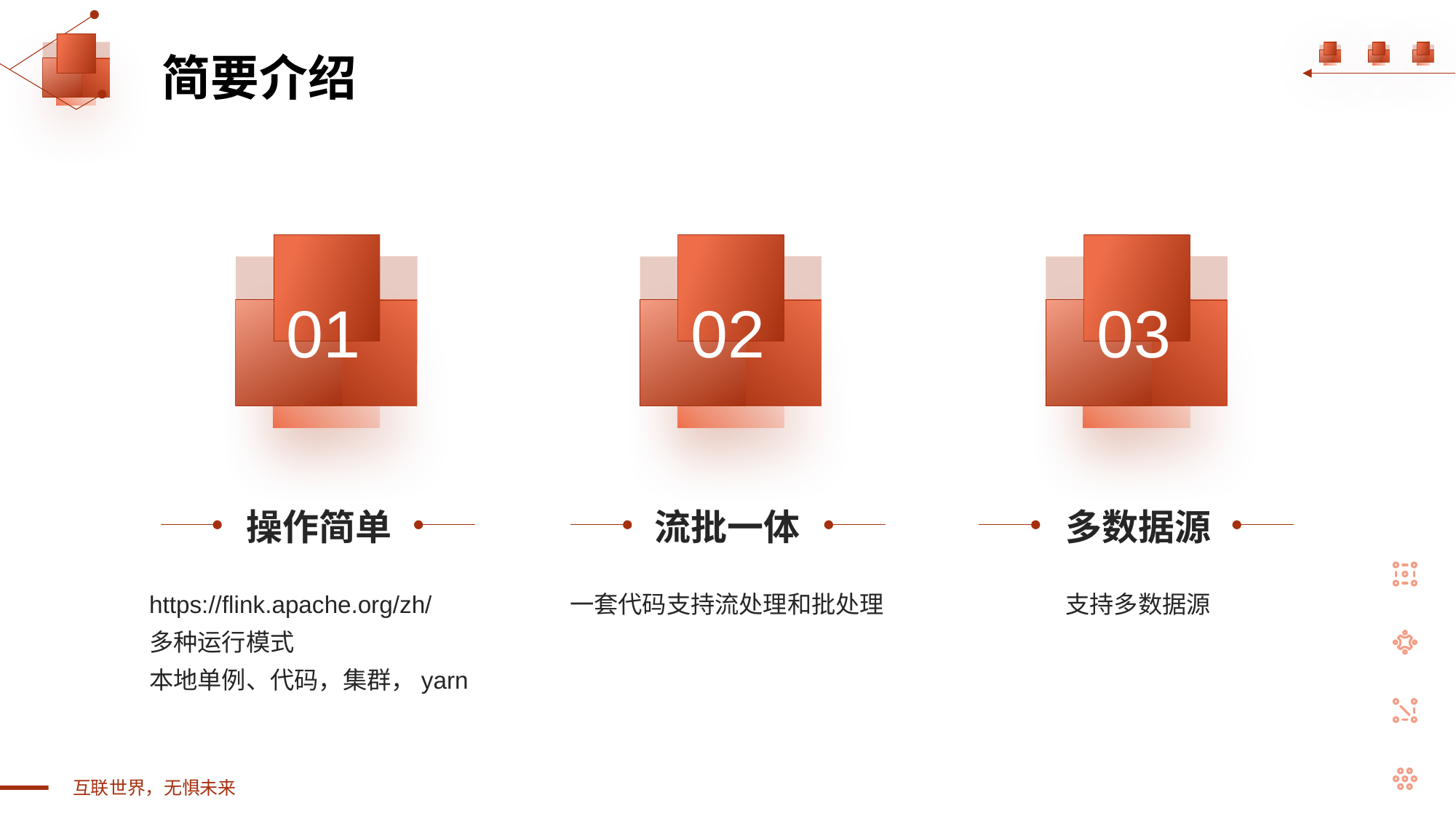

简要介绍

01

02

03
操作简单
流批一体
多数据源
https://flink.apache.org/zh/
多种运行模式
本地单例、代码，集群，yarn
一套代码支持流处理和批处理
支持多数据源